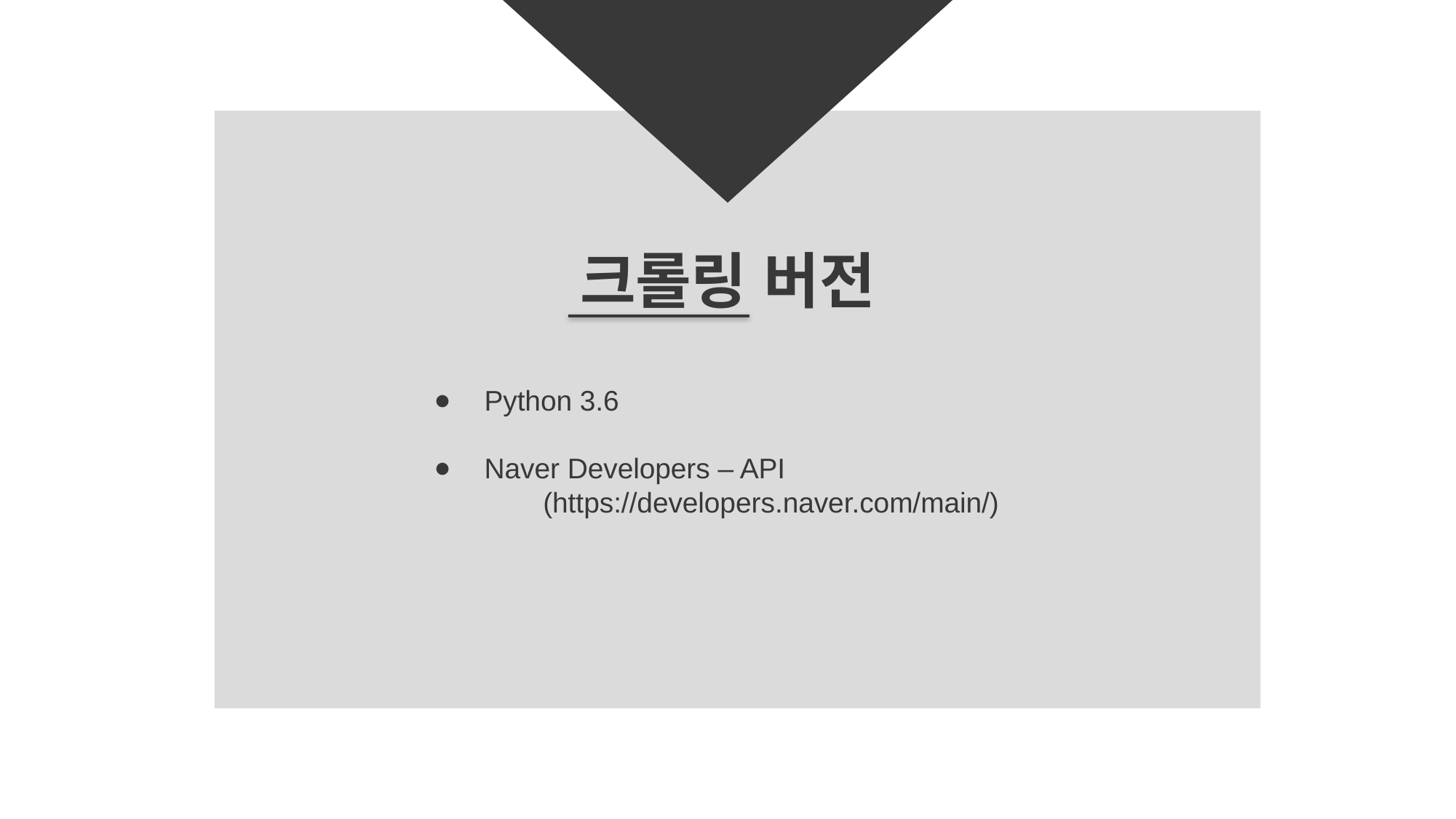

# 크롤링 버전
Python 3.6

Naver Developers – API
	(https://developers.naver.com/main/)